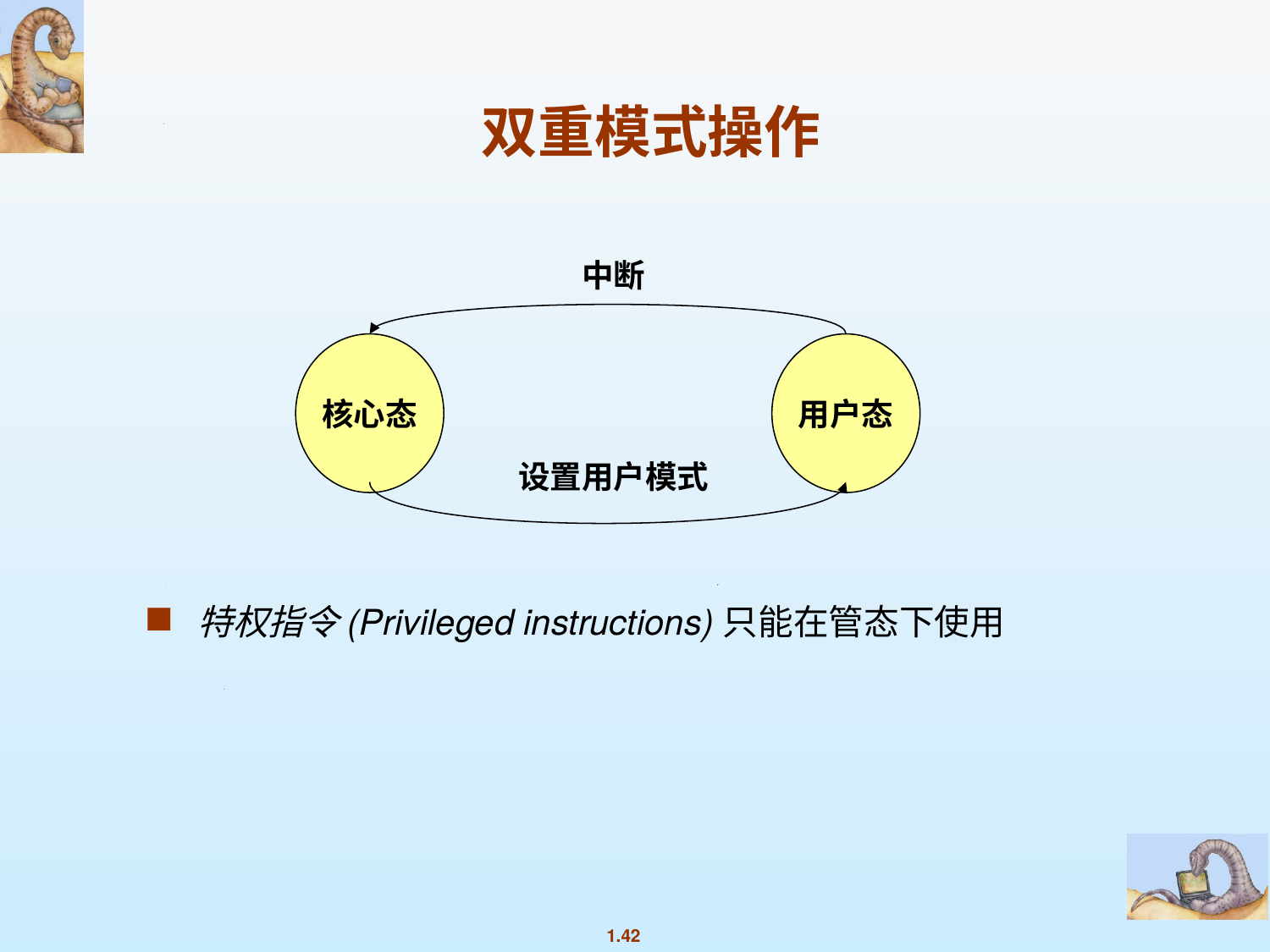

# 双重模式操作
中断
核心态
用户态
设置用户模式
特权指令(Privileged instructions)只能在管态下使用